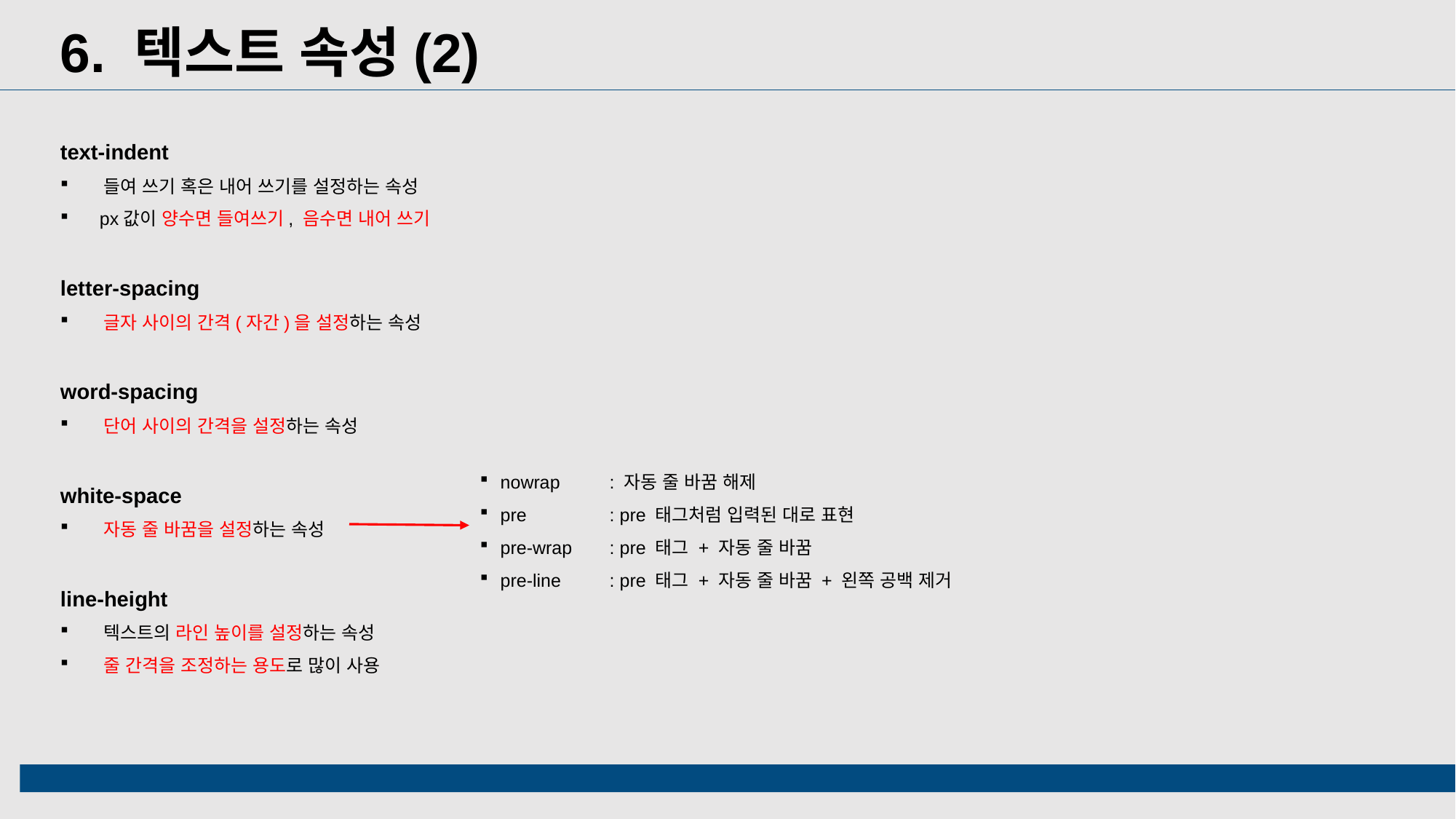

6. 텍스트 속성(2)
text-indent
 들여 쓰기 혹은 내어 쓰기를 설정하는 속성
 px값이 양수면 들여쓰기, 음수면 내어 쓰기

letter-spacing
 글자 사이의 간격(자간)을 설정하는 속성

word-spacing
 단어 사이의 간격을 설정하는 속성

white-space
 자동 줄 바꿈을 설정하는 속성

line-height
 텍스트의 라인 높이를 설정하는 속성
 줄 간격을 조정하는 용도로 많이 사용

nowrap	: 자동 줄 바꿈 해제
pre	: pre 태그처럼 입력된 대로 표현
pre-wrap	: pre 태그 + 자동 줄 바꿈
pre-line	: pre 태그 + 자동 줄 바꿈 + 왼쪽 공백 제거